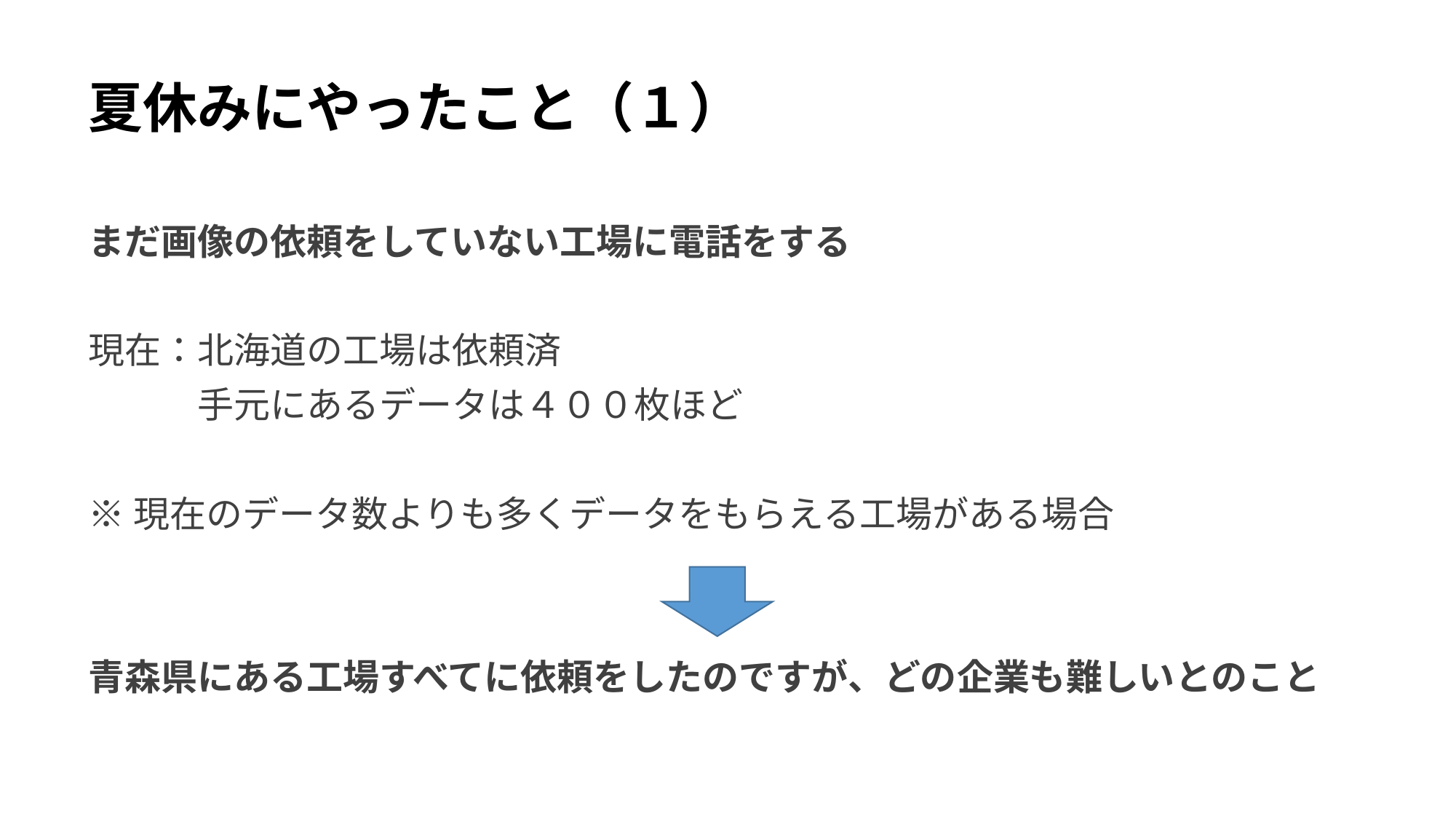

# 夏休みにやったこと（１）
まだ画像の依頼をしていない工場に電話をする

現在：北海道の工場は依頼済
　　　手元にあるデータは４００枚ほど

※現在のデータ数よりも多くデータをもらえる工場がある場合

青森県にある工場すべてに依頼をしたのですが、どの企業も難しいとのこと